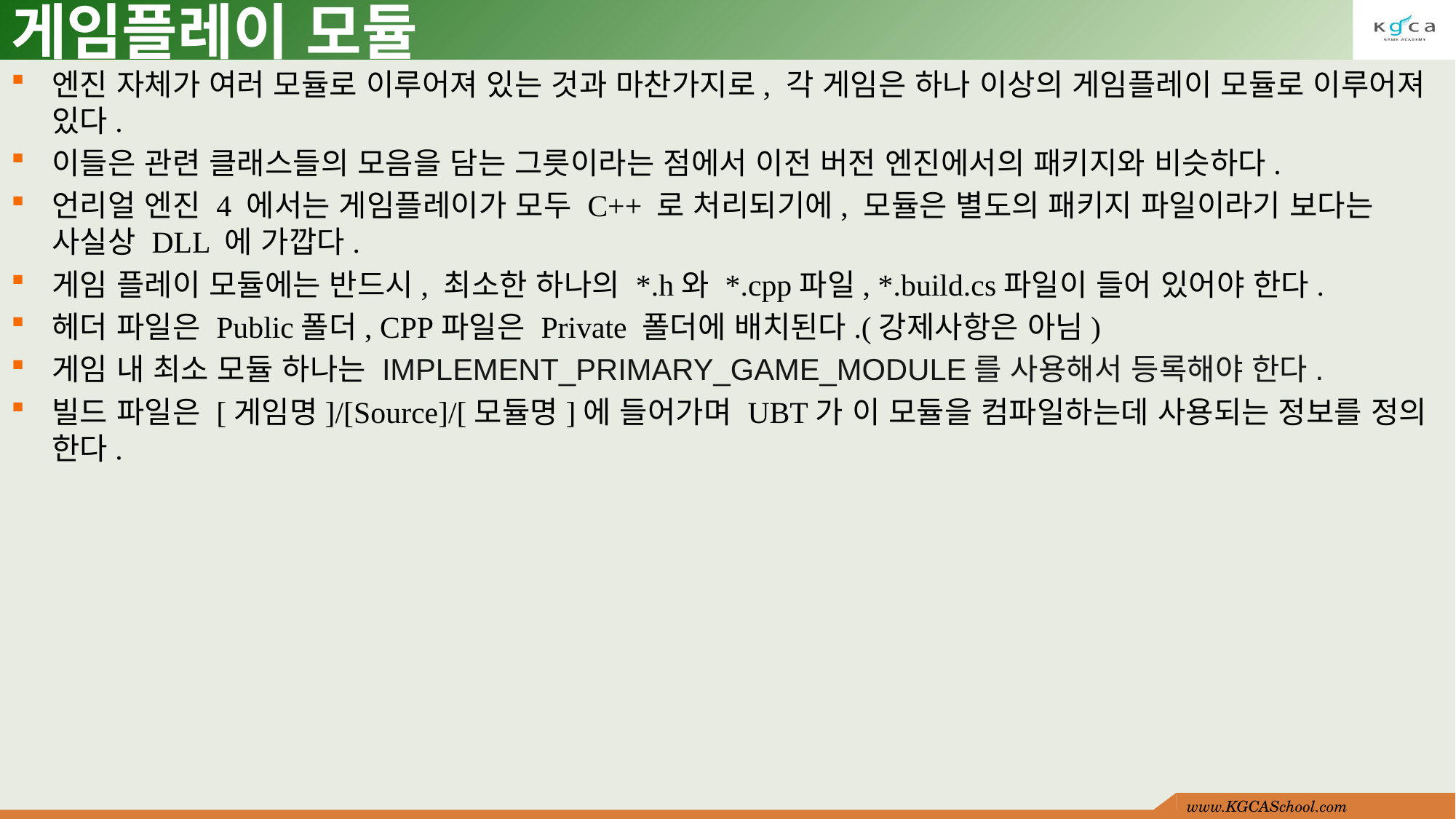

# 게임플레이 모듈
엔진 자체가 여러 모듈로 이루어져 있는 것과 마찬가지로, 각 게임은 하나 이상의 게임플레이 모듈로 이루어져 있다.
이들은 관련 클래스들의 모음을 담는 그릇이라는 점에서 이전 버전 엔진에서의 패키지와 비슷하다.
언리얼 엔진 4 에서는 게임플레이가 모두 C++ 로 처리되기에, 모듈은 별도의 패키지 파일이라기 보다는 사실상 DLL 에 가깝다.
게임 플레이 모듈에는 반드시, 최소한 하나의 *.h와 *.cpp파일, *.build.cs파일이 들어 있어야 한다.
헤더 파일은 Public폴더, CPP파일은 Private 폴더에 배치된다.(강제사항은 아님)
게임 내 최소 모듈 하나는 IMPLEMENT_PRIMARY_GAME_MODULE를 사용해서 등록해야 한다.
빌드 파일은 [게임명]/[Source]/[모듈명]에 들어가며 UBT가 이 모듈을 컴파일하는데 사용되는 정보를 정의 한다.